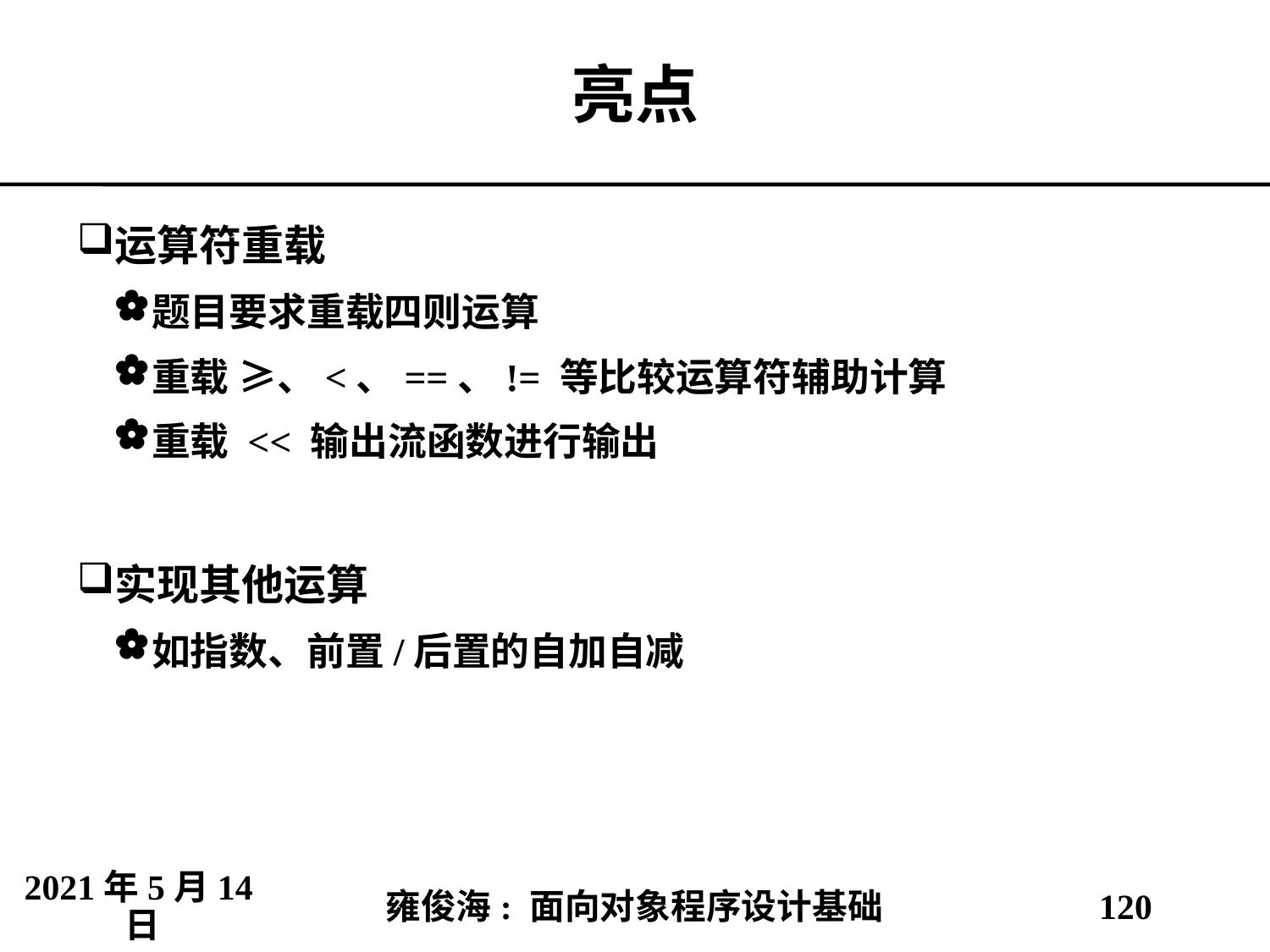

# 亮点

运算符重载
题目要求重载四则运算
重载 ≥、<、==、!= 等比较运算符辅助计算
重载 << 输出流函数进行输出

实现其他运算
如指数、前置/后置的自加自减
2021年5月14日
雍俊海: 面向对象程序设计基础
120